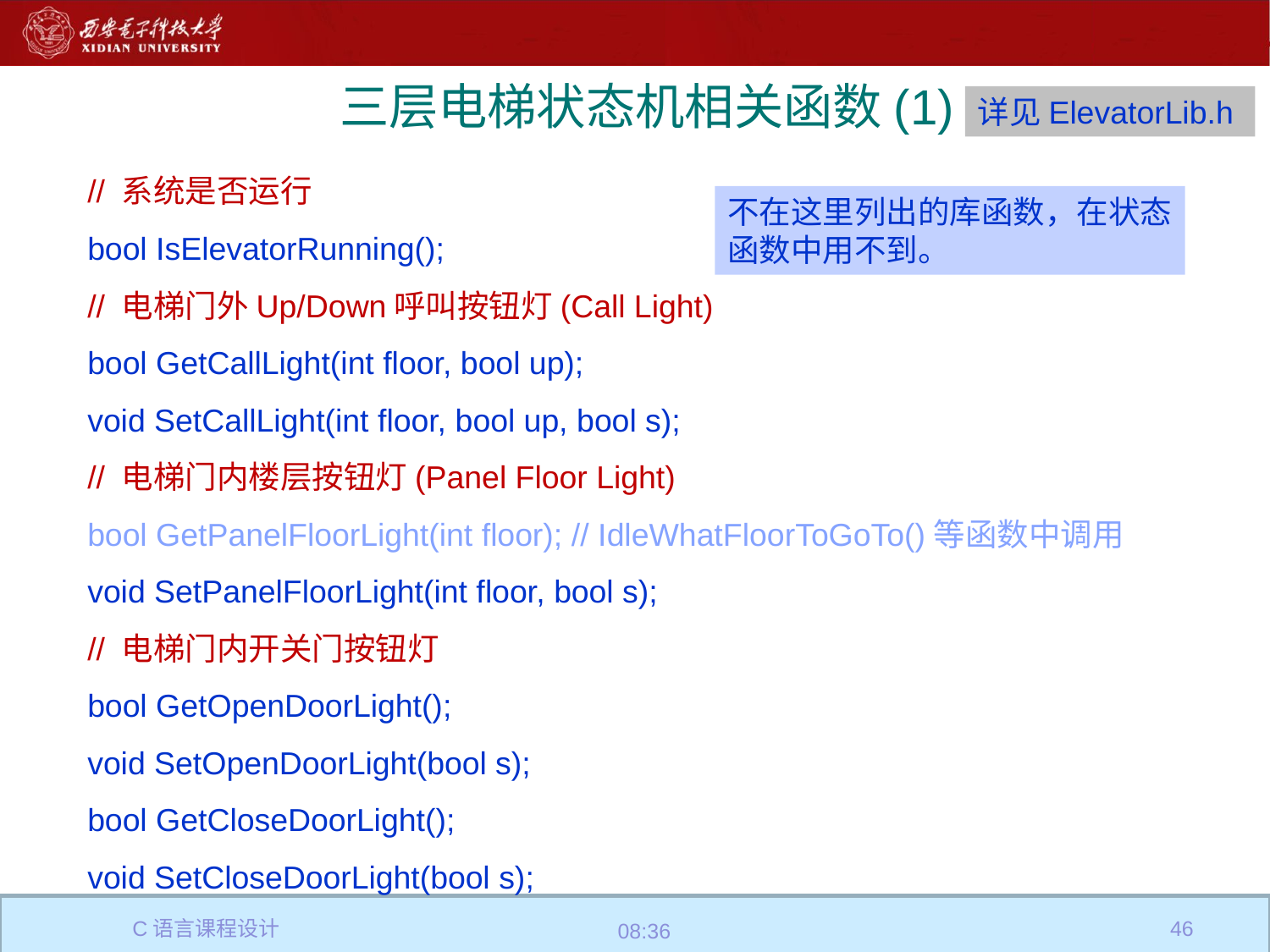

# 三层电梯状态机相关函数(1)
详见ElevatorLib.h
// 系统是否运行
bool IsElevatorRunning();
// 电梯门外Up/Down呼叫按钮灯(Call Light)
bool GetCallLight(int floor, bool up);
void SetCallLight(int floor, bool up, bool s);
// 电梯门内楼层按钮灯(Panel Floor Light)
bool GetPanelFloorLight(int floor); // IdleWhatFloorToGoTo()等函数中调用
void SetPanelFloorLight(int floor, bool s);
// 电梯门内开关门按钮灯
bool GetOpenDoorLight();
void SetOpenDoorLight(bool s);
bool GetCloseDoorLight();
void SetCloseDoorLight(bool s);
不在这里列出的库函数，在状态函数中用不到。
C语言课程设计
46
08:36